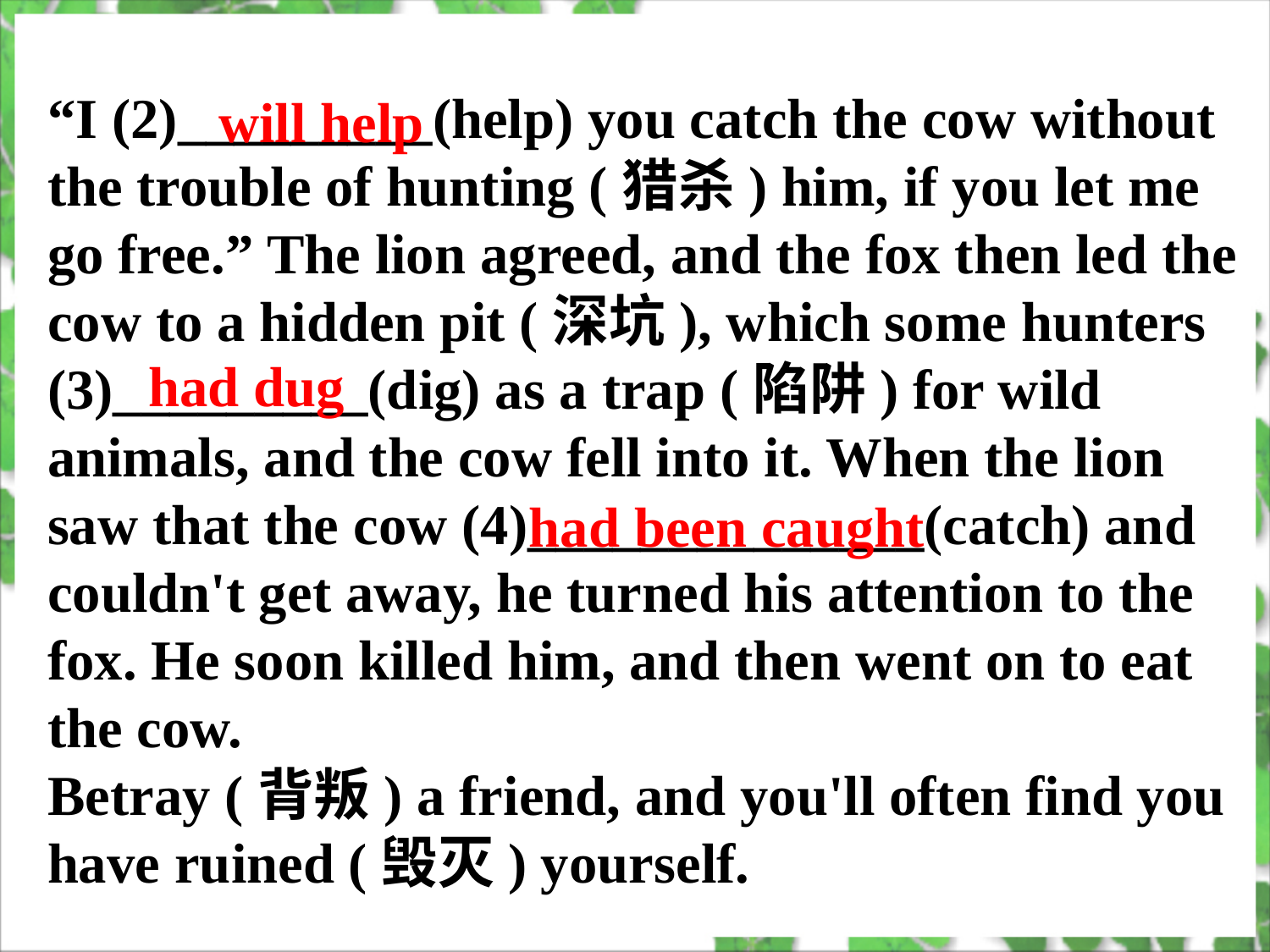

“I (2)_________(help) you catch the cow without the trouble of hunting (猎杀) him, if you let me go free.” The lion agreed, and the fox then led the cow to a hidden pit (深坑), which some hunters (3)_________(dig) as a trap (陷阱) for wild animals, and the cow fell into it. When the lion saw that the cow (4)______________(catch) and couldn't get away, he turned his attention to the fox. He soon killed him, and then went on to eat the cow.
Betray (背叛) a friend, and you'll often find you have ruined (毁灭) yourself.
will help
had dug
had been caught